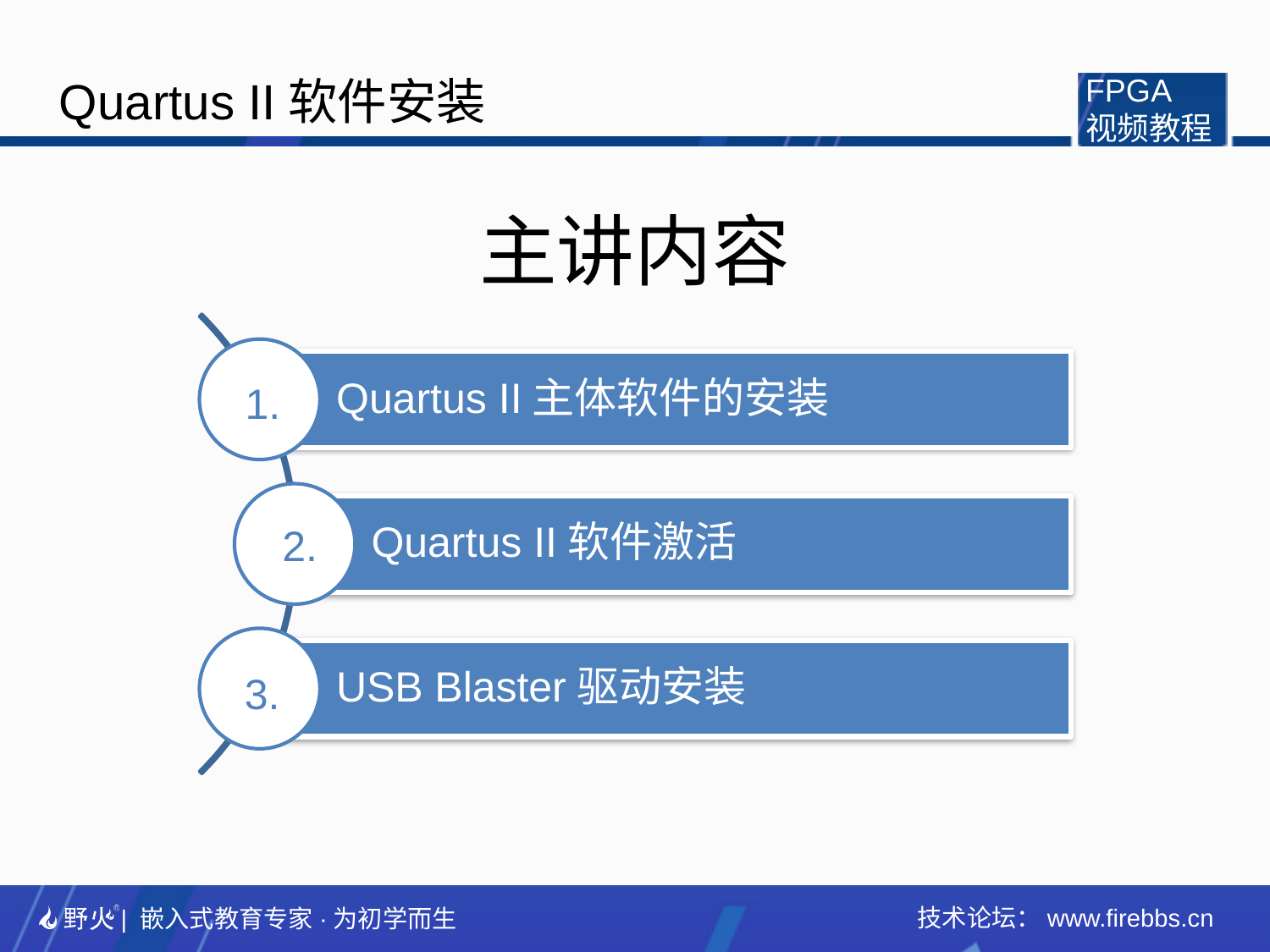

Quartus II软件安装
FPGA
视频教程
主讲内容
Quartus II主体软件的安装
Quartus II软件激活
USB Blaster驱动安装
1.
2.
3.